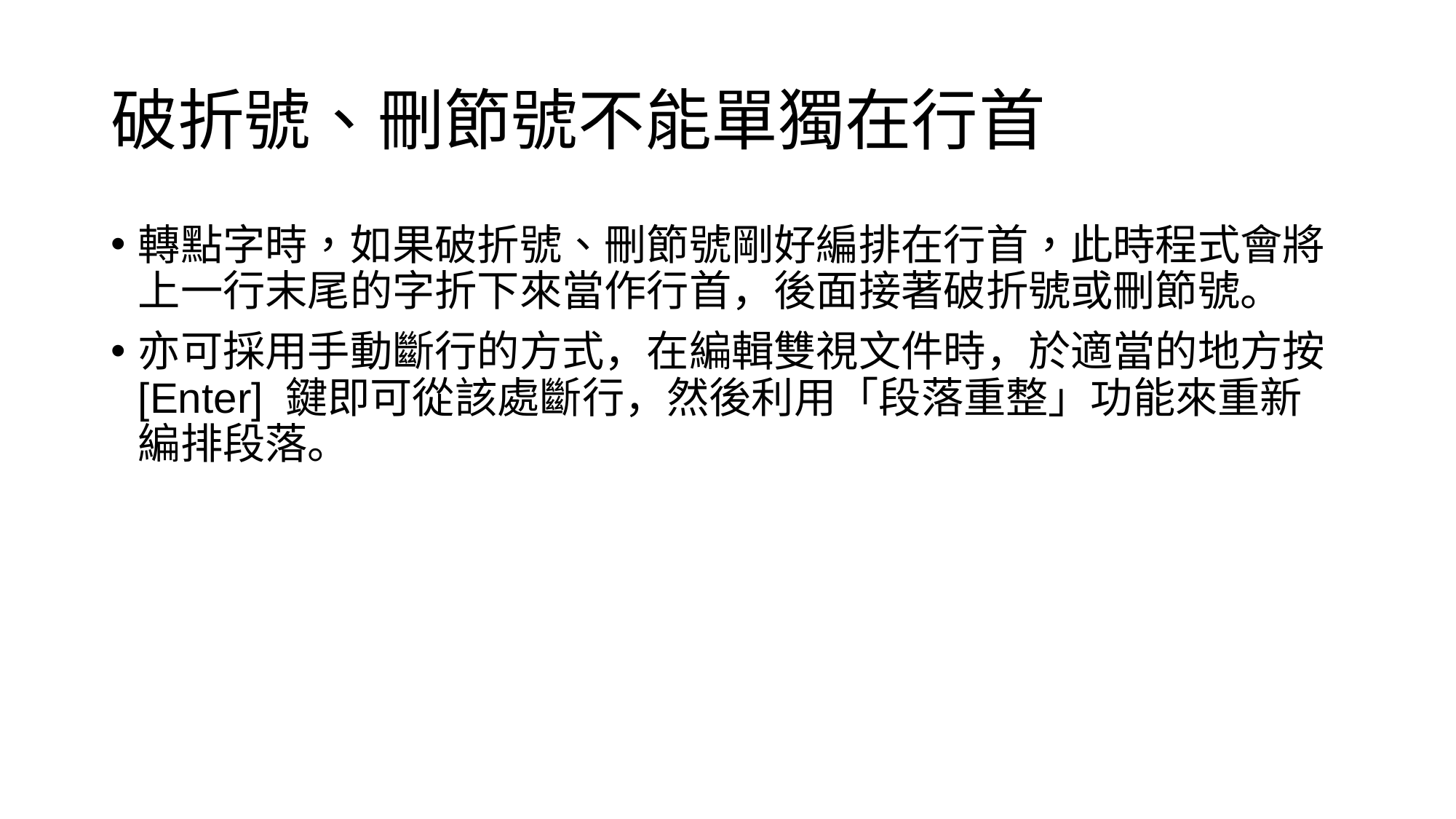

# 破折號、刪節號不能單獨在行首
轉點字時，如果破折號、刪節號剛好編排在行首，此時程式會將上一行末尾的字折下來當作行首，後面接著破折號或刪節號。
亦可採用手動斷行的方式，在編輯雙視文件時，於適當的地方按[Enter] 鍵即可從該處斷行，然後利用「段落重整」功能來重新編排段落。